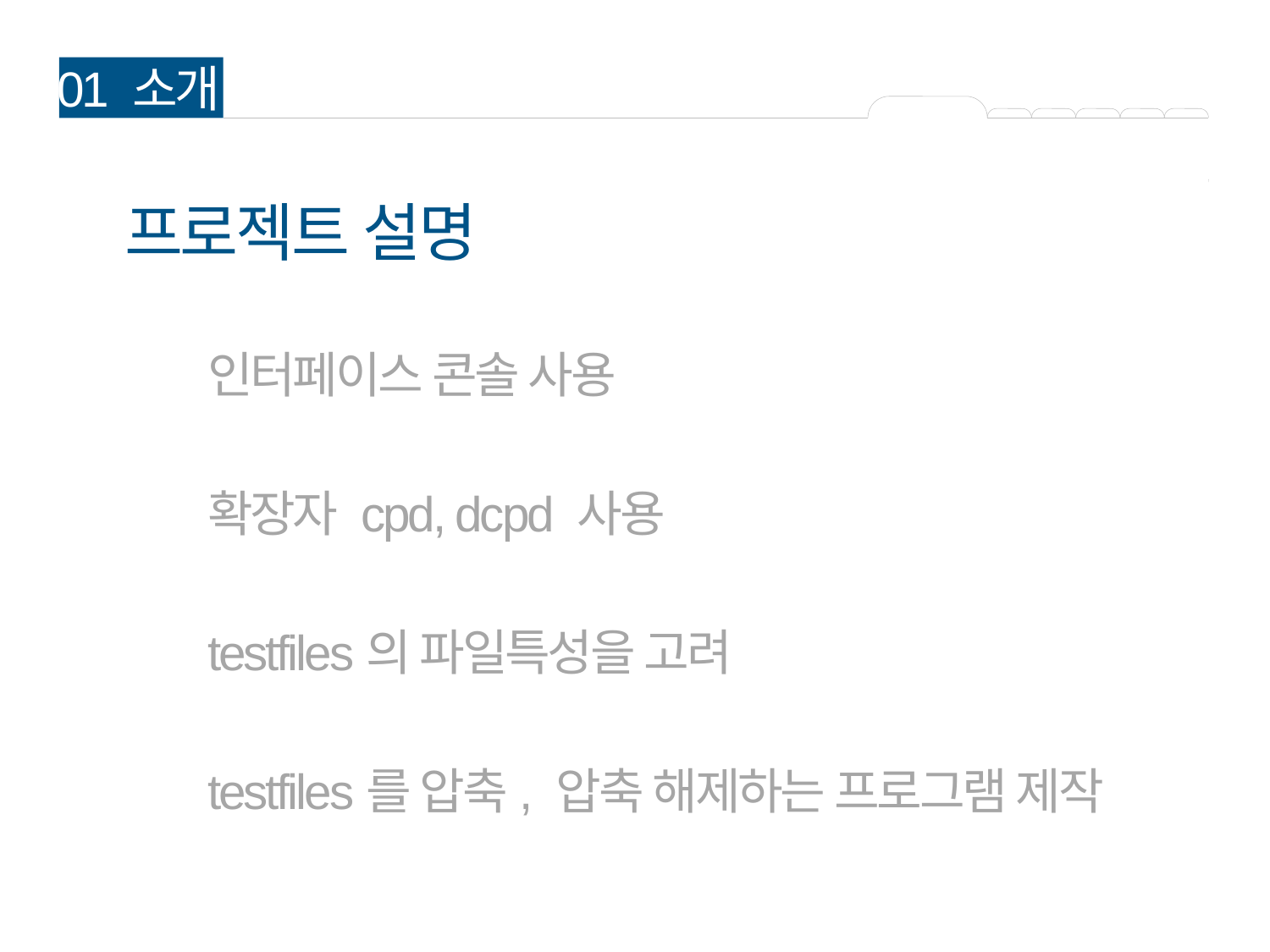

01 소개

프로젝트 설명
인터페이스 콘솔 사용
확장자 cpd, dcpd 사용
testfiles의 파일특성을 고려
testfiles를 압축, 압축 해제하는 프로그램 제작